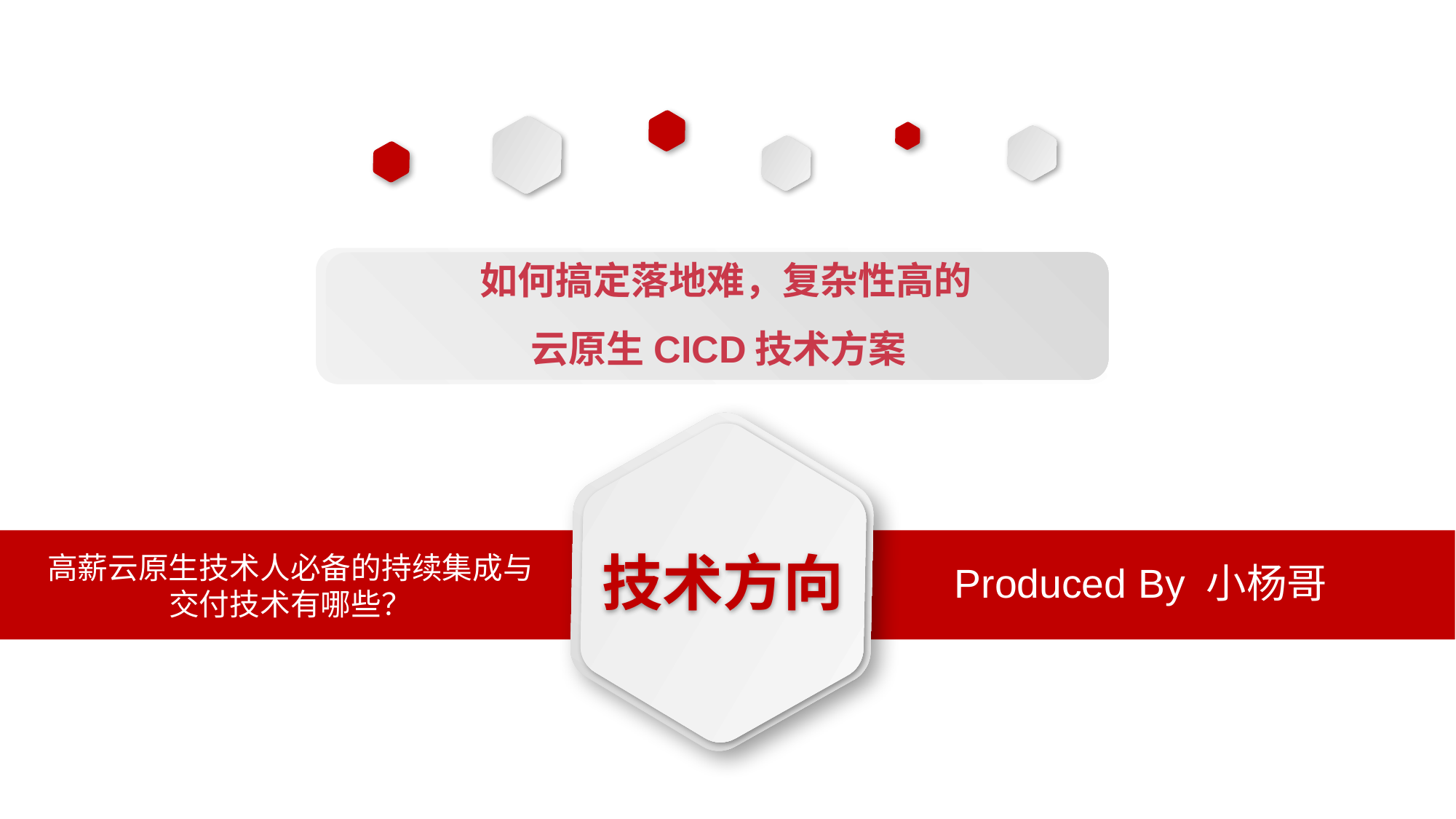

如何搞定落地难，复杂性高的
云原生CICD技术方案

高薪云原生技术人必备的持续集成与交付技术有哪些？
技术方向
Produced By 小杨哥